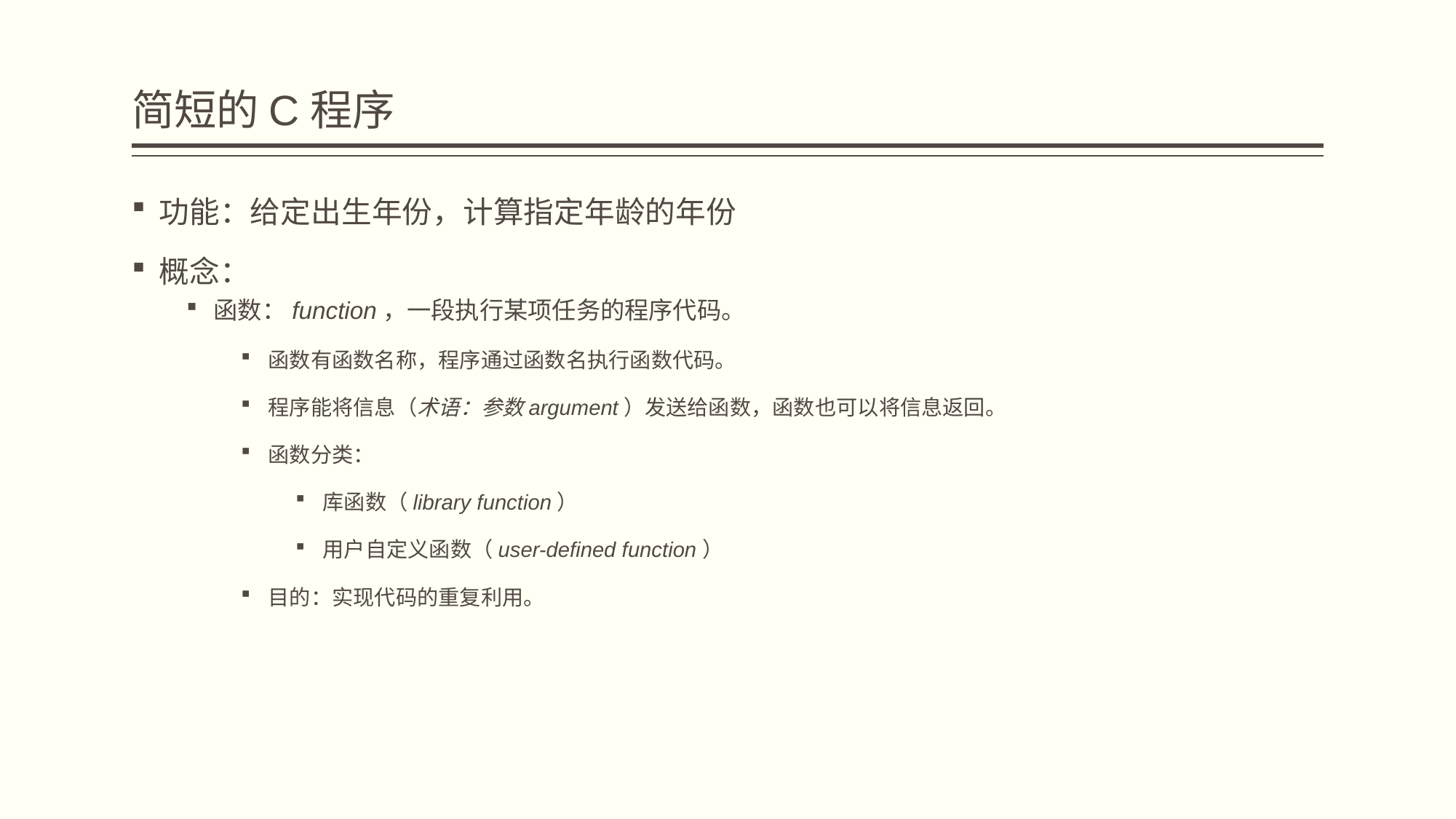

# 简短的C程序
功能：给定出生年份，计算指定年龄的年份
概念：
函数：function，一段执行某项任务的程序代码。
函数有函数名称，程序通过函数名执行函数代码。
程序能将信息（术语：参数argument）发送给函数，函数也可以将信息返回。
函数分类：
库函数（library function）
用户自定义函数（user-defined function）
目的：实现代码的重复利用。